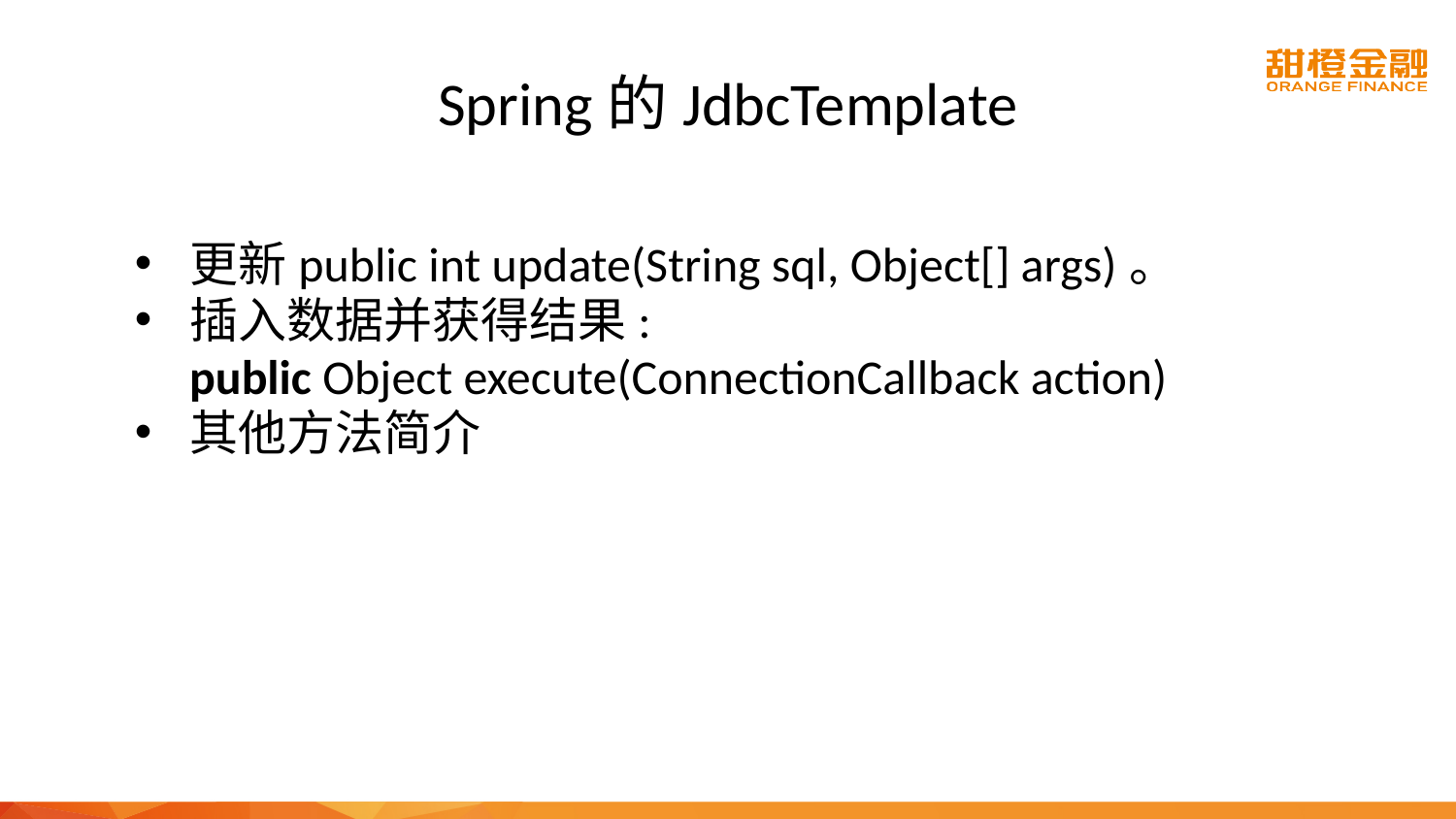

# Spring的JdbcTemplate
更新public int update(String sql, Object[] args)。
插入数据并获得结果:
	public Object execute(ConnectionCallback action)
其他方法简介